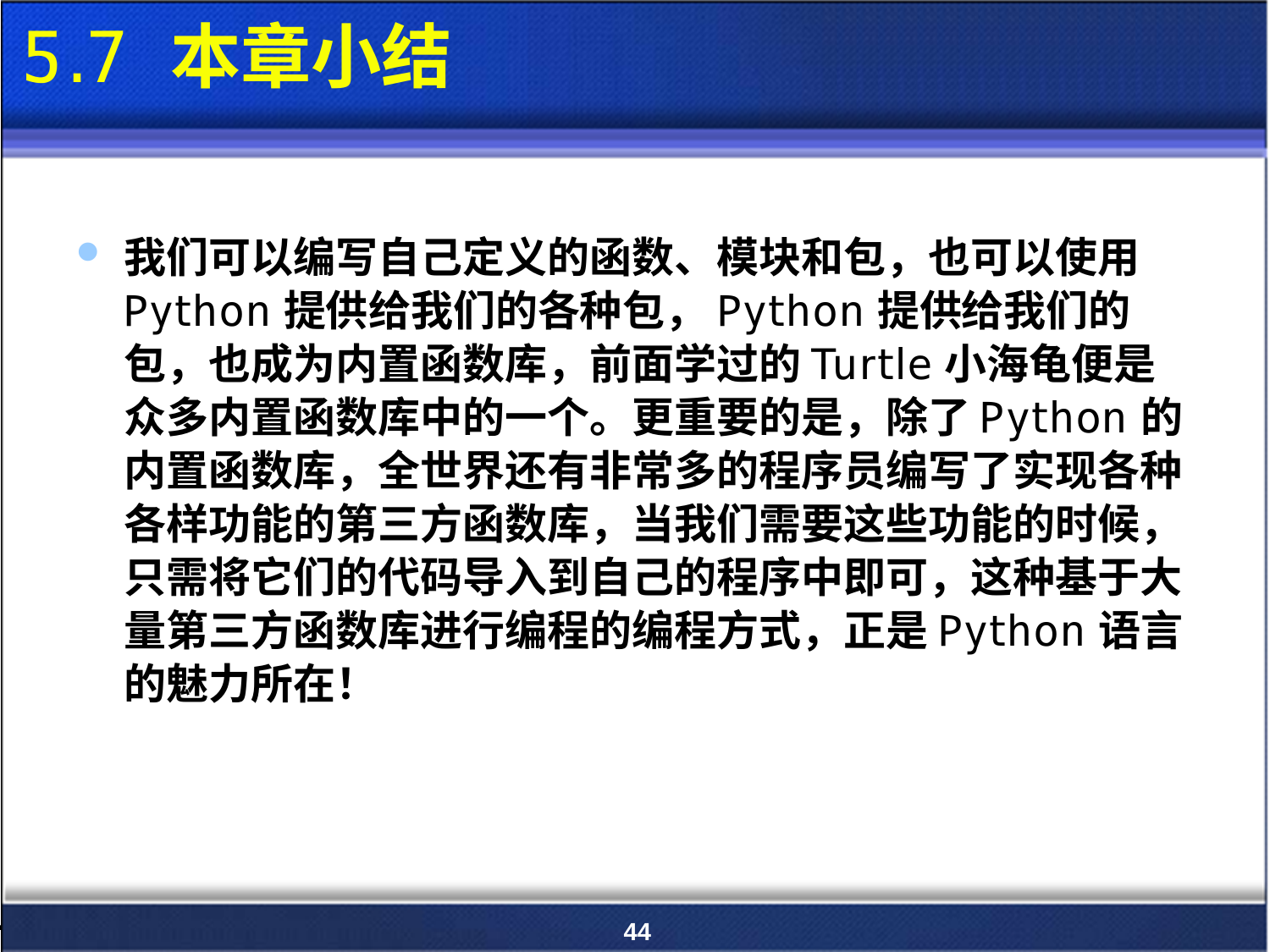

# 5.7 本章小结
我们可以编写自己定义的函数、模块和包，也可以使用Python提供给我们的各种包，Python提供给我们的包，也成为内置函数库，前面学过的Turtle小海龟便是众多内置函数库中的一个。更重要的是，除了Python的内置函数库，全世界还有非常多的程序员编写了实现各种各样功能的第三方函数库，当我们需要这些功能的时候，只需将它们的代码导入到自己的程序中即可，这种基于大量第三方函数库进行编程的编程方式，正是Python语言的魅力所在！

44